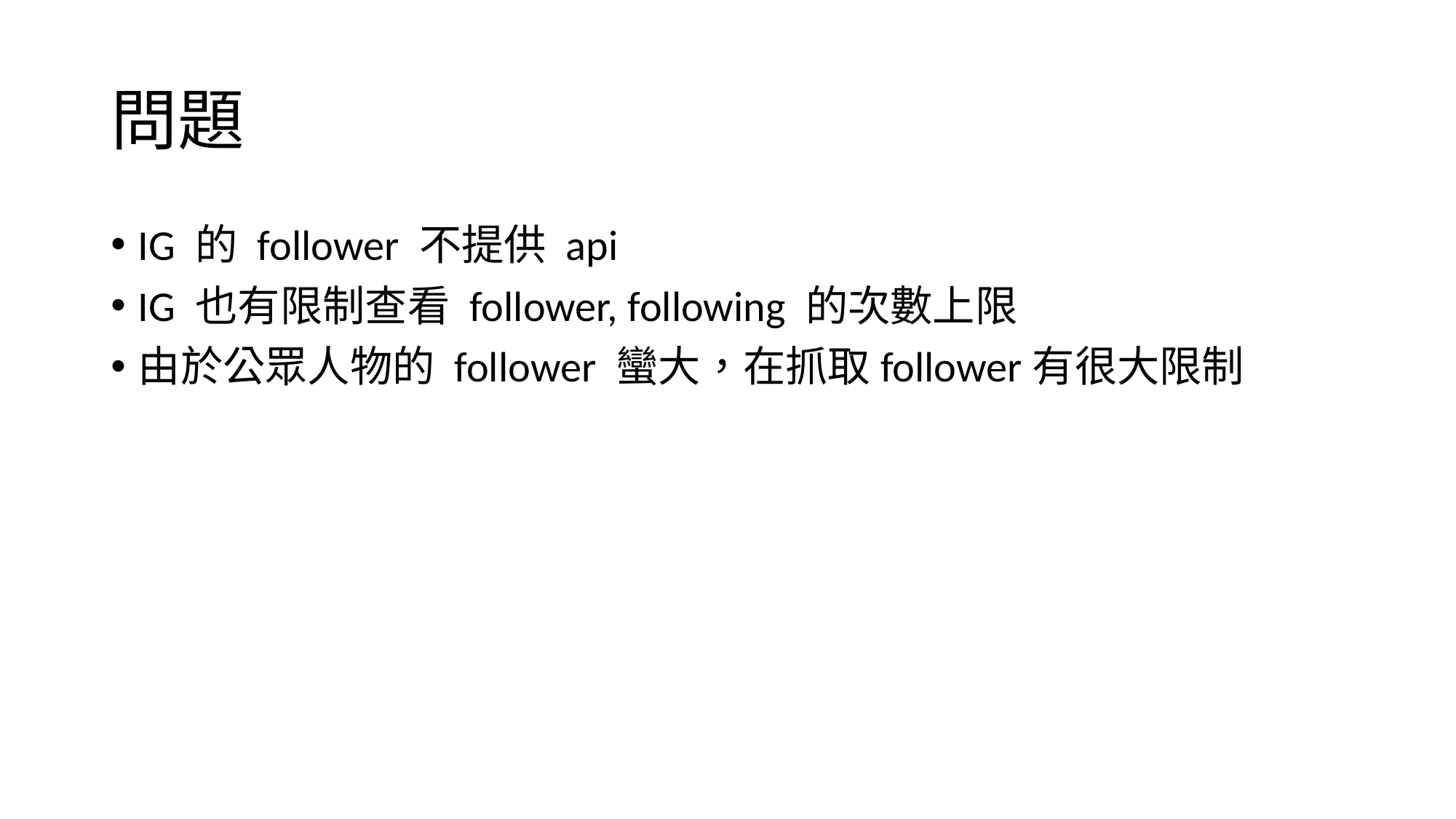

# 問題
IG 的 follower 不提供 api
IG 也有限制查看 follower, following 的次數上限
由於公眾人物的 follower 蠻大，在抓取follower有很大限制